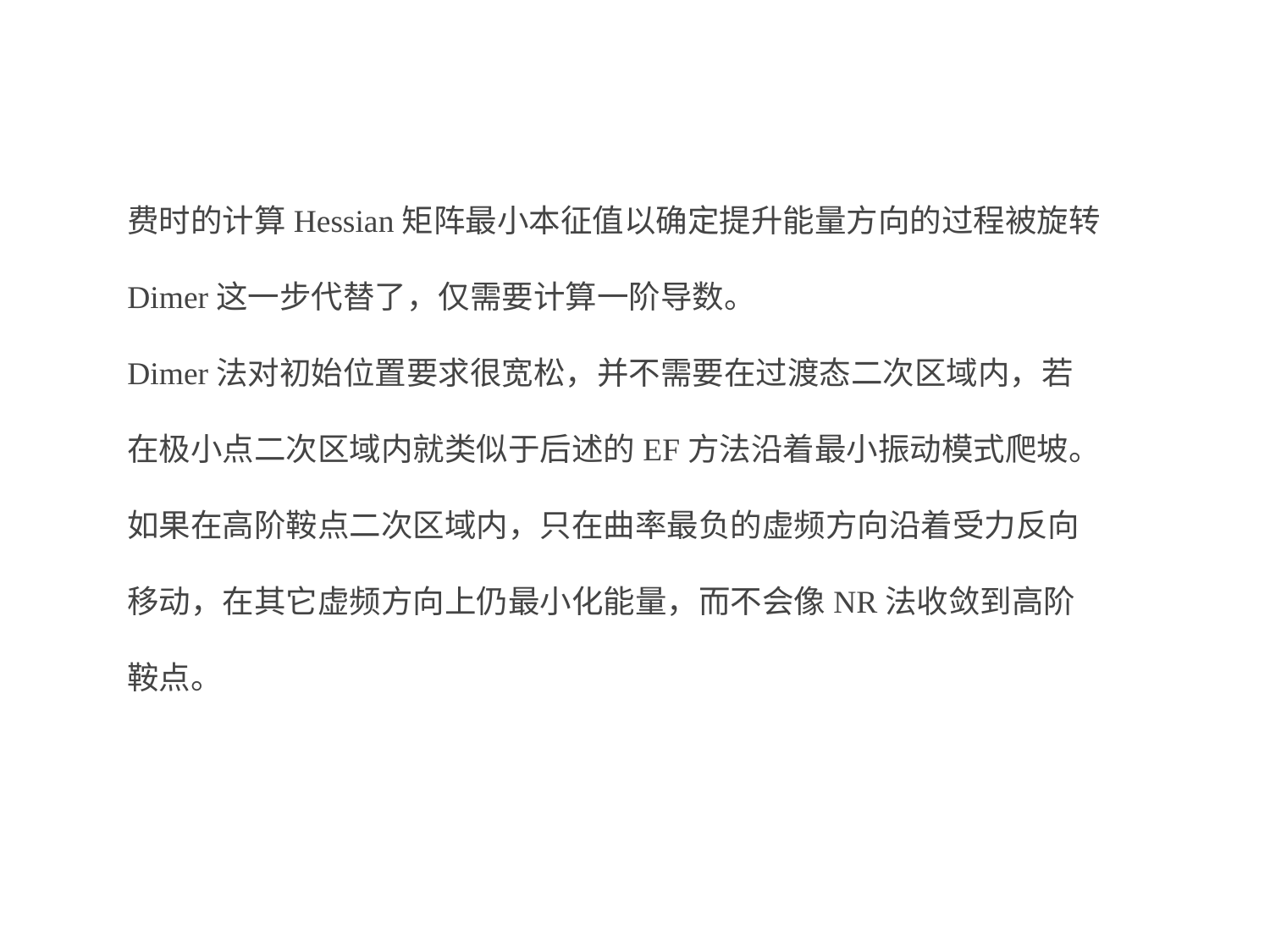

费时的计算Hessian矩阵最小本征值以确定提升能量方向的过程被旋转Dimer这一步代替了，仅需要计算一阶导数。
Dimer法对初始位置要求很宽松，并不需要在过渡态二次区域内，若在极小点二次区域内就类似于后述的EF方法沿着最小振动模式爬坡。如果在高阶鞍点二次区域内，只在曲率最负的虚频方向沿着受力反向移动，在其它虚频方向上仍最小化能量，而不会像NR法收敛到高阶鞍点。